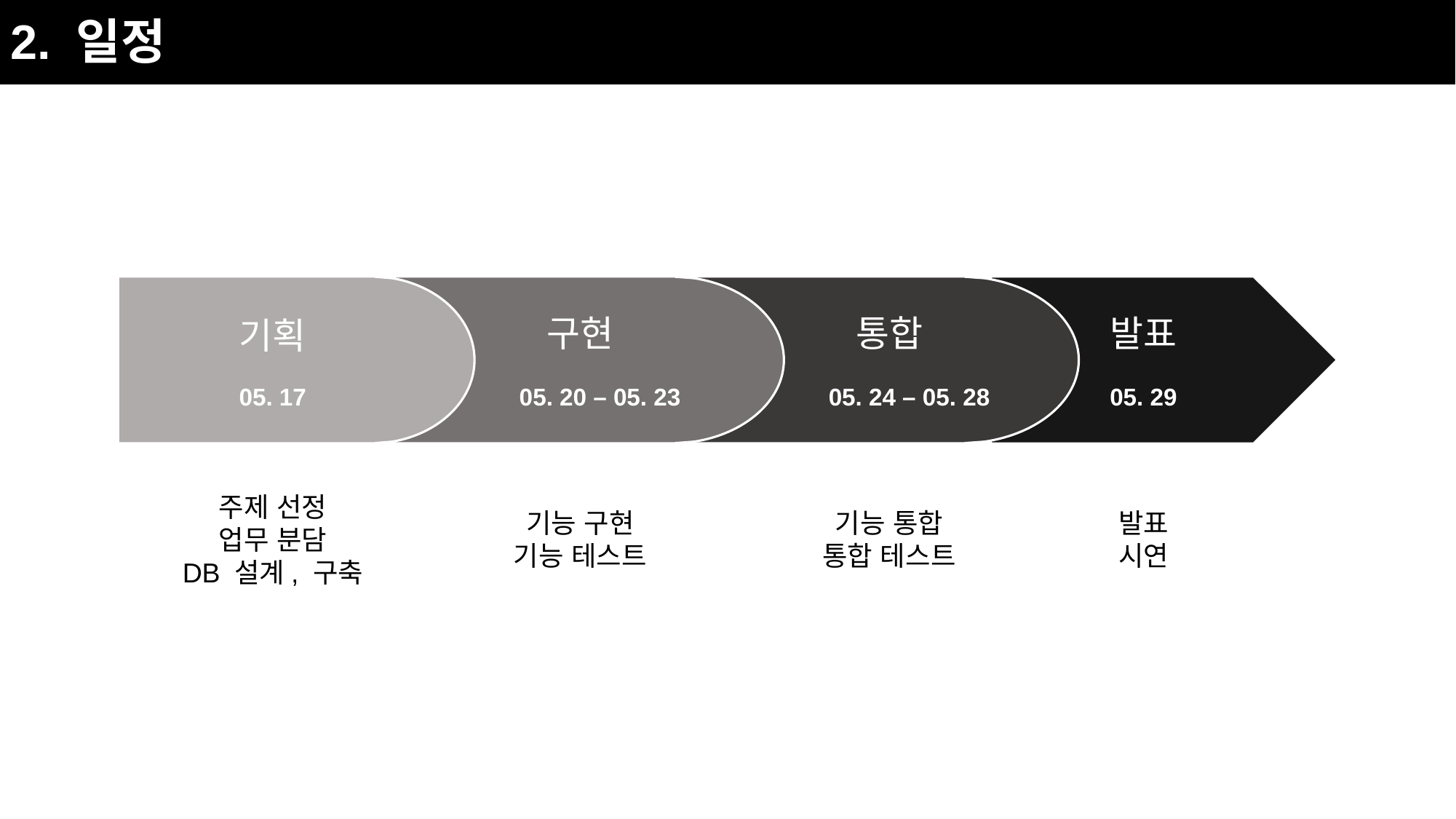

2. 일정

구현
통합
발표
기획
05. 17
05. 29
05. 24 – 05. 28
05. 20 – 05. 23
주제 선정
업무 분담
DB 설계, 구축
기능 구현
기능 테스트
기능 통합
통합 테스트
발표
시연